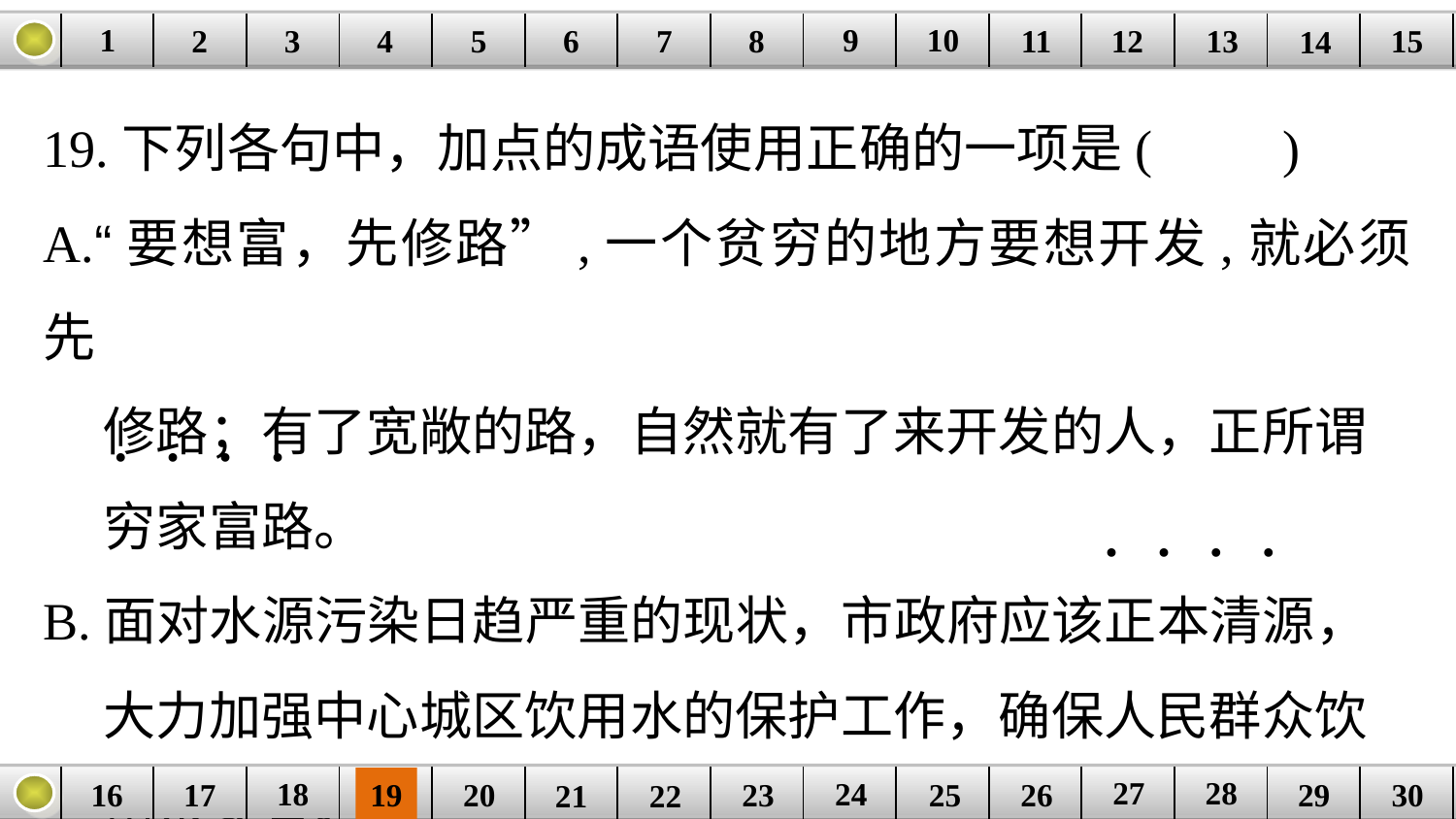

9
10
1
3
4
5
6
8
11
2
12
15
|  |  |  |  |  |  |  |  |  |  |  |  |  |  |  |
| --- | --- | --- | --- | --- | --- | --- | --- | --- | --- | --- | --- | --- | --- | --- |
7
13
14

19.下列各句中，加点的成语使用正确的一项是(　　)
A.“要想富，先修路”,一个贫穷的地方要想开发,就必须先
    修路；有了宽敞的路，自然就有了来开发的人，正所谓
    穷家富路。
B.面对水源污染日趋严重的现状，市政府应该正本清源，
    大力加强中心城区饮用水的保护工作，确保人民群众饮
    用水安全。
.   .   .   .
.   .   .   .

27
28
18
24
16
25
26
30
|  |  |  |  |  |  |  |  |  |  |  |  |  |  |  |
| --- | --- | --- | --- | --- | --- | --- | --- | --- | --- | --- | --- | --- | --- | --- |
23
17
19
20
29
21
22